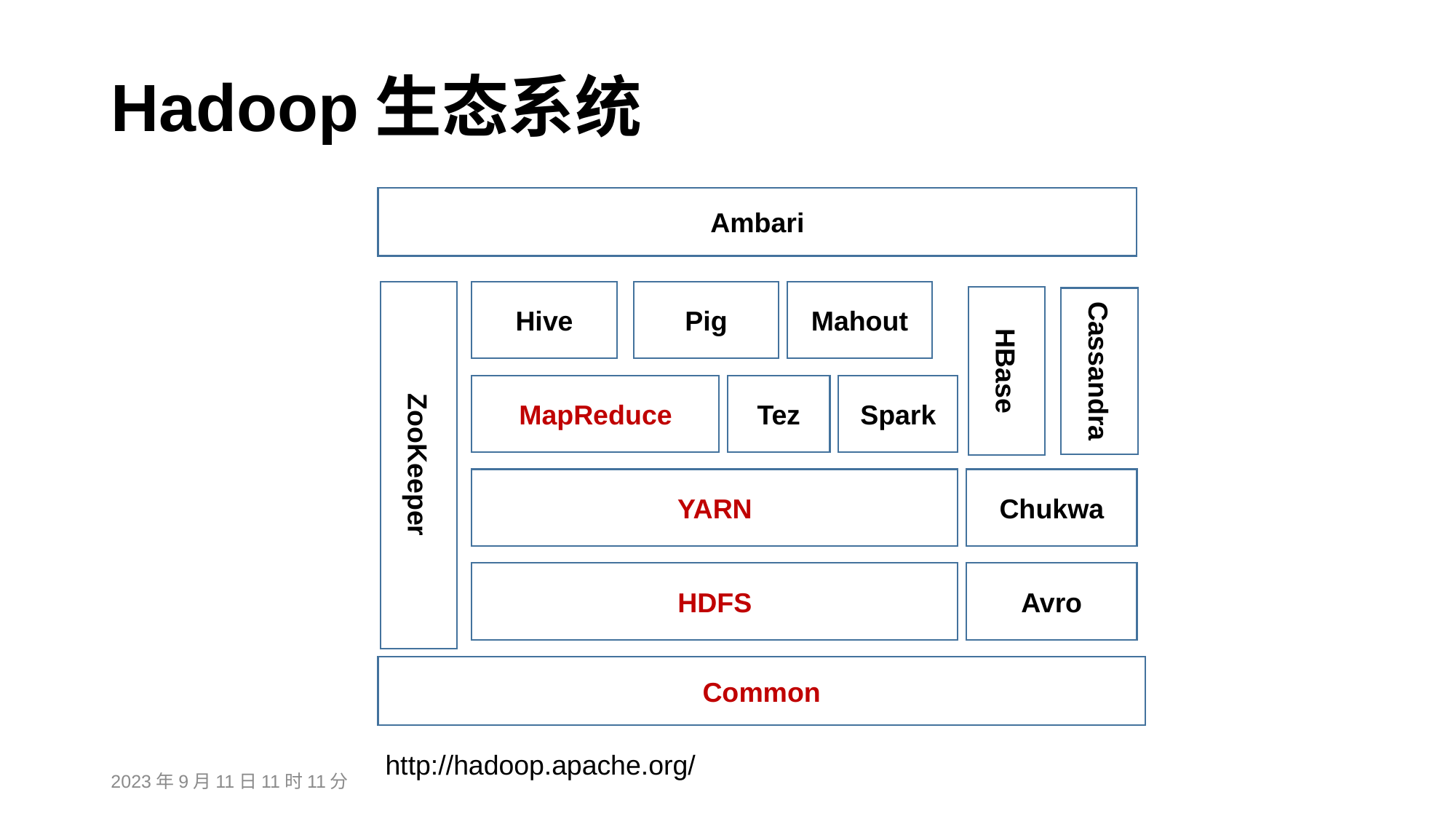

# Hadoop生态系统
Ambari
Hive
Pig
Mahout
HBase
Cassandra
MapReduce
Tez
Spark
ZooKeeper
YARN
Chukwa
HDFS
Avro
Common
http://hadoop.apache.org/
2023年9月11日11时11分